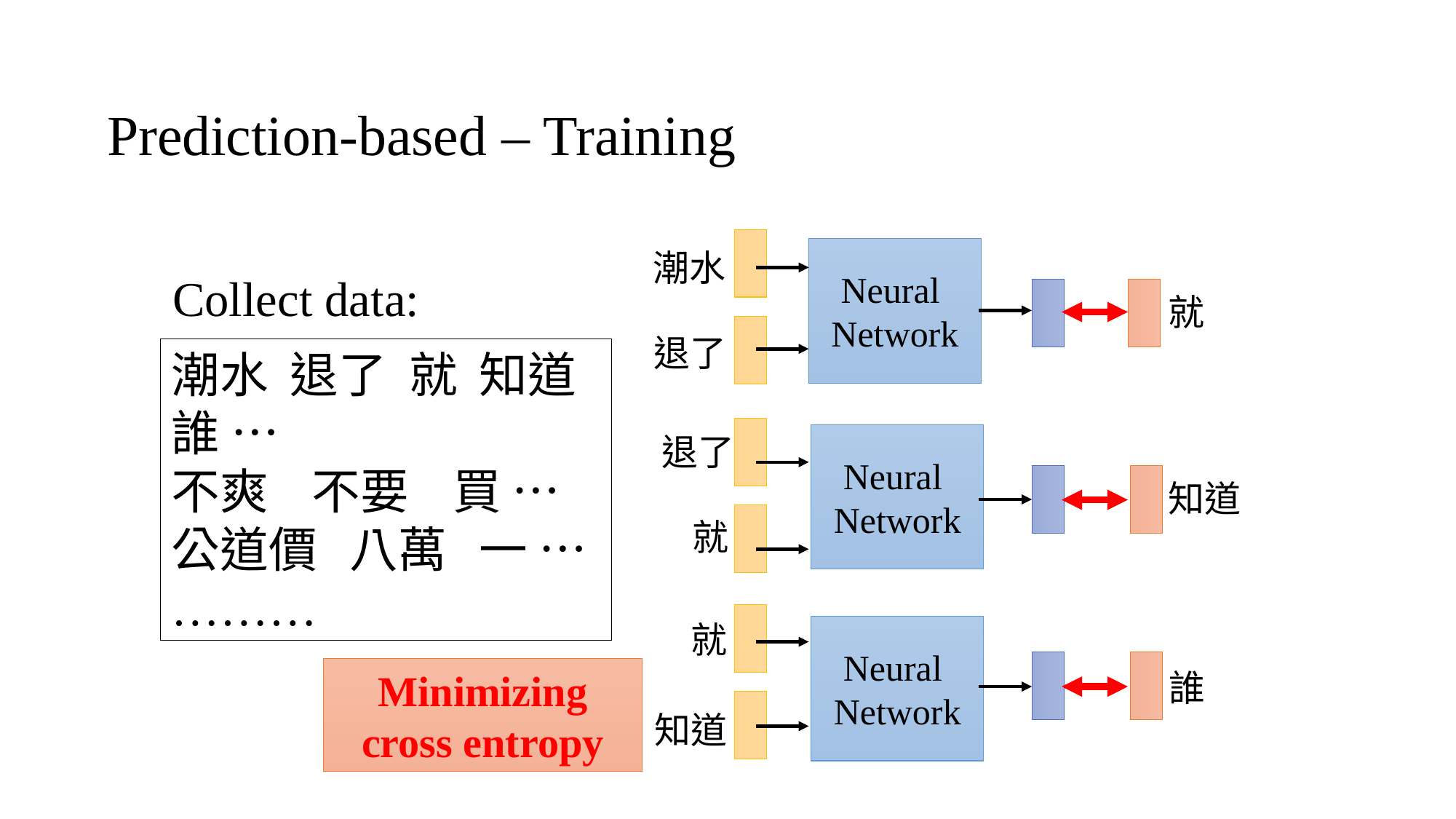

# Prediction-based – Training
Neural
Network
潮水

Collect data:
就

退了

潮水  退了  就  知道  誰 …
不爽    不要    買 …
公道價   八萬   一 …
………
退了
Neural
Network

知道

就

就
Neural
Network

Minimizing cross entropy
誰

知道